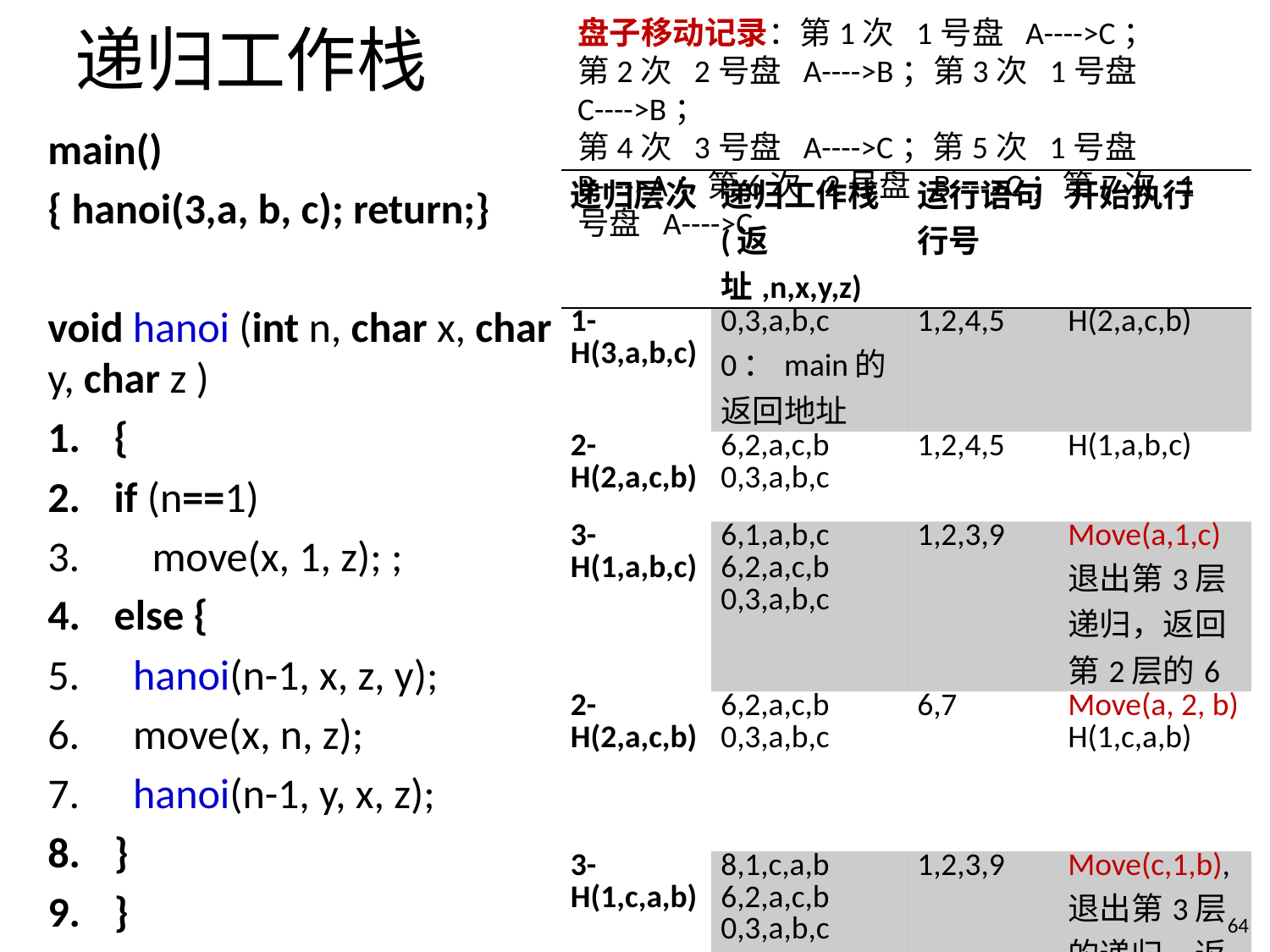

# 递归工作栈
盘子移动记录：第1次  1号盘  A---->C；
第2次  2号盘  A---->B；第3次  1号盘  C---->B；
第4次  3号盘  A---->C；第5次  1号盘  B---->A；第6次  2号盘  B---->C；第7次  1号盘  A---->C
main()
{ hanoi(3,a, b, c); return;}

void hanoi (int n, char x, char y, char z )
{
if (n==1)
    move(x, 1, z); ;
else {
  hanoi(n-1, x, z, y);
  move(x, n, z);
  hanoi(n-1, y, x, z);
}
}

| 递归层次 | 递归工作栈 (返址,n,x,y,z) | 运行语句行号 | 开始执行 |
| --- | --- | --- | --- |
| 1-H(3,a,b,c) | 0,3,a,b,c 0：main的返回地址 | 1,2,4,5 | H(2,a,c,b) |
| 2- H(2,a,c,b) | 6,2,a,c,b 0,3,a,b,c | 1,2,4,5 | H(1,a,b,c) |
| 3- H(1,a,b,c) | 6,1,a,b,c 6,2,a,c,b 0,3,a,b,c | 1,2,3,9 | Move(a,1,c) 退出第3层递归，返回第2层的6 |
| 2- H(2,a,c,b) | 6,2,a,c,b 0,3,a,b,c | 6,7 | Move(a, 2, b) H(1,c,a,b) |
| 3-H(1,c,a,b) | 8,1,c,a,b 6,2,a,c,b 0,3,a,b,c | 1,2,3,9 | Move(c,1,b), 退出第3层的递归，返回第2层的 |
64